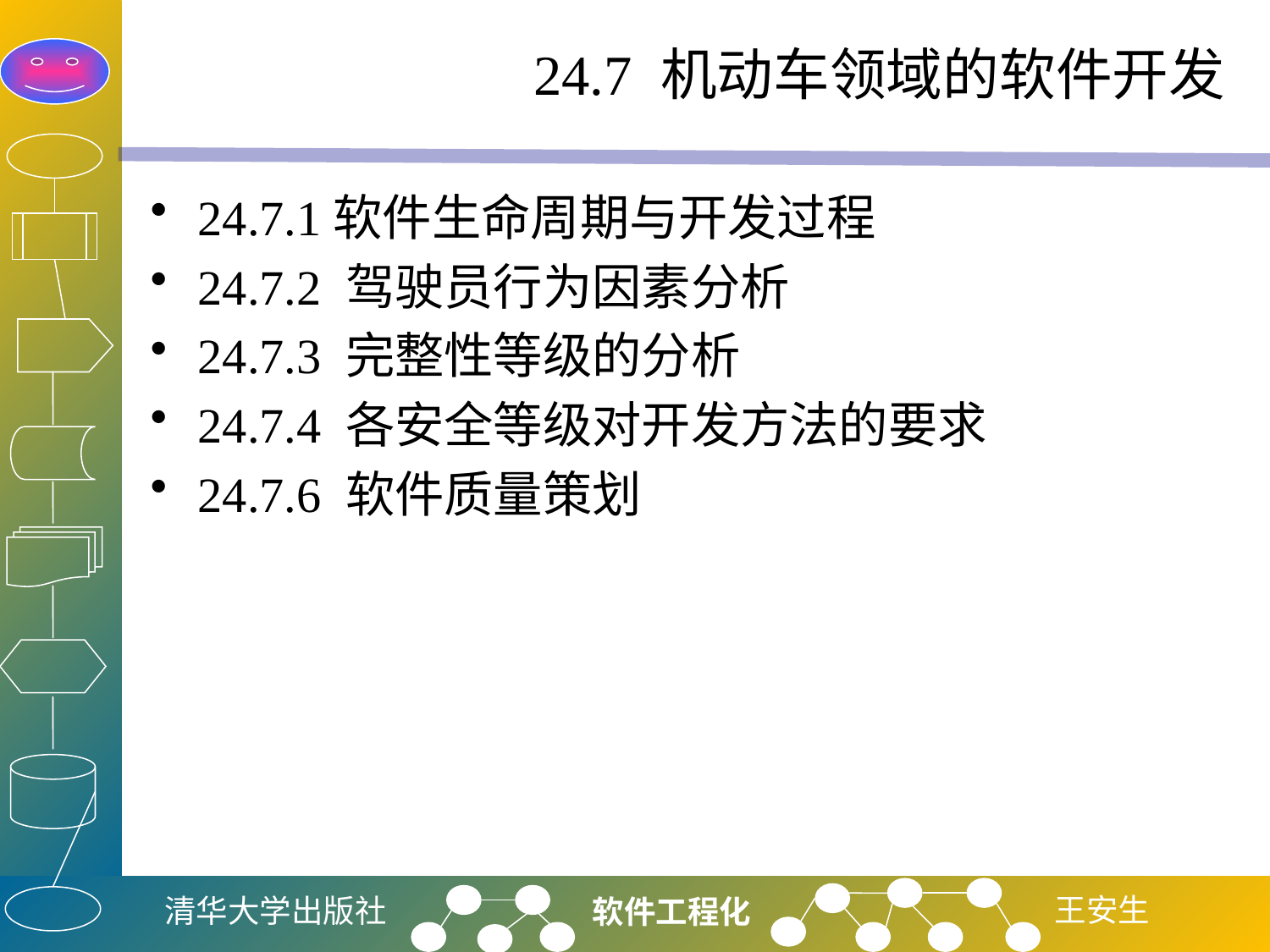

# 24.7 机动车领域的软件开发
24.7.1软件生命周期与开发过程
24.7.2 驾驶员行为因素分析
24.7.3 完整性等级的分析
24.7.4 各安全等级对开发方法的要求
24.7.6 软件质量策划